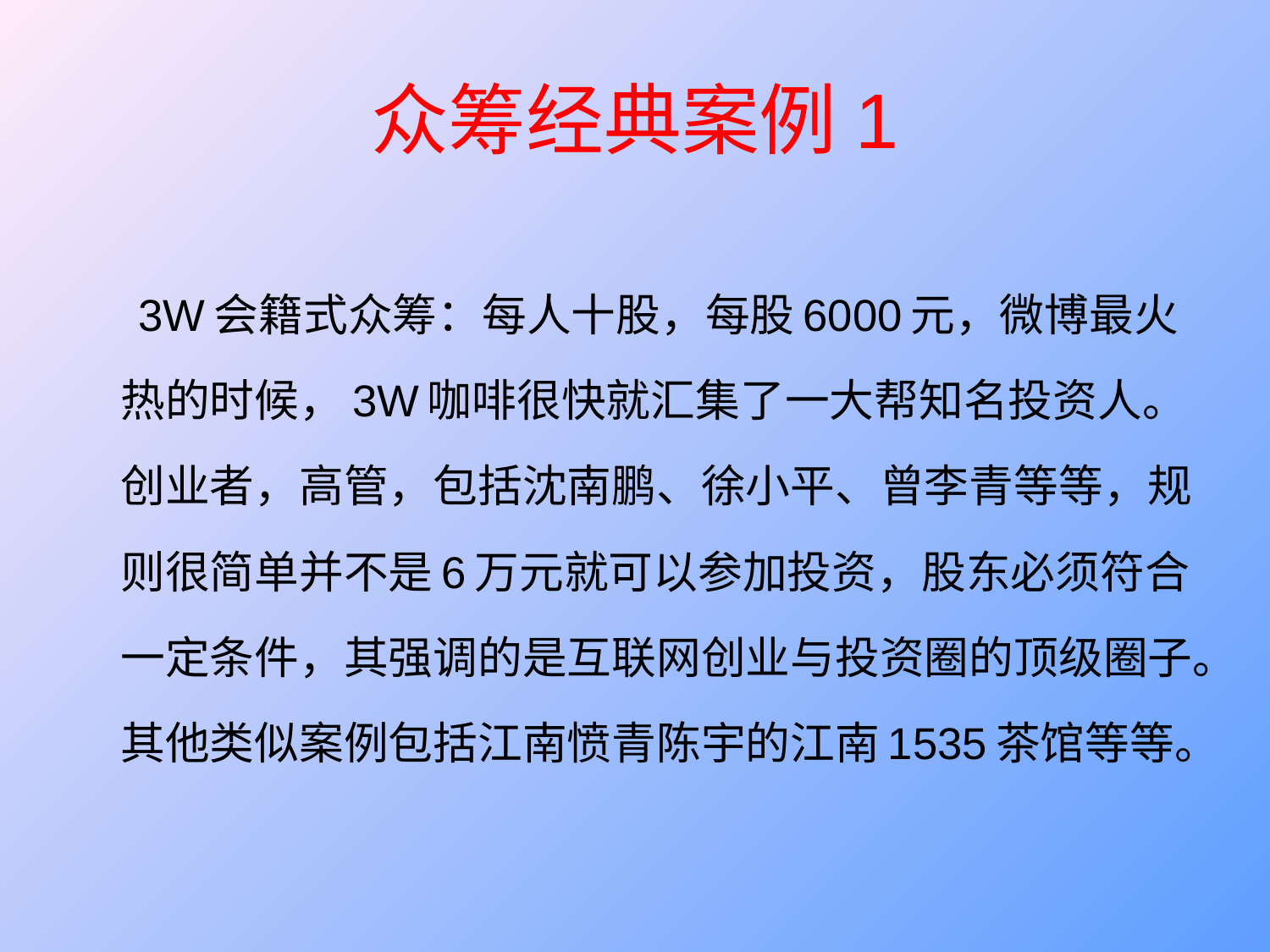

# 众筹经典案例1

     3W会籍式众筹：每人十股，每股6000元，微博最火热的时候，3W咖啡很快就汇集了一大帮知名投资人。创业者，高管，包括沈南鹏、徐小平、曾李青等等，规则很简单并不是6万元就可以参加投资，股东必须符合一定条件，其强调的是互联网创业与投资圈的顶级圈子。其他类似案例包括江南愤青陈宇的江南1535茶馆等等。